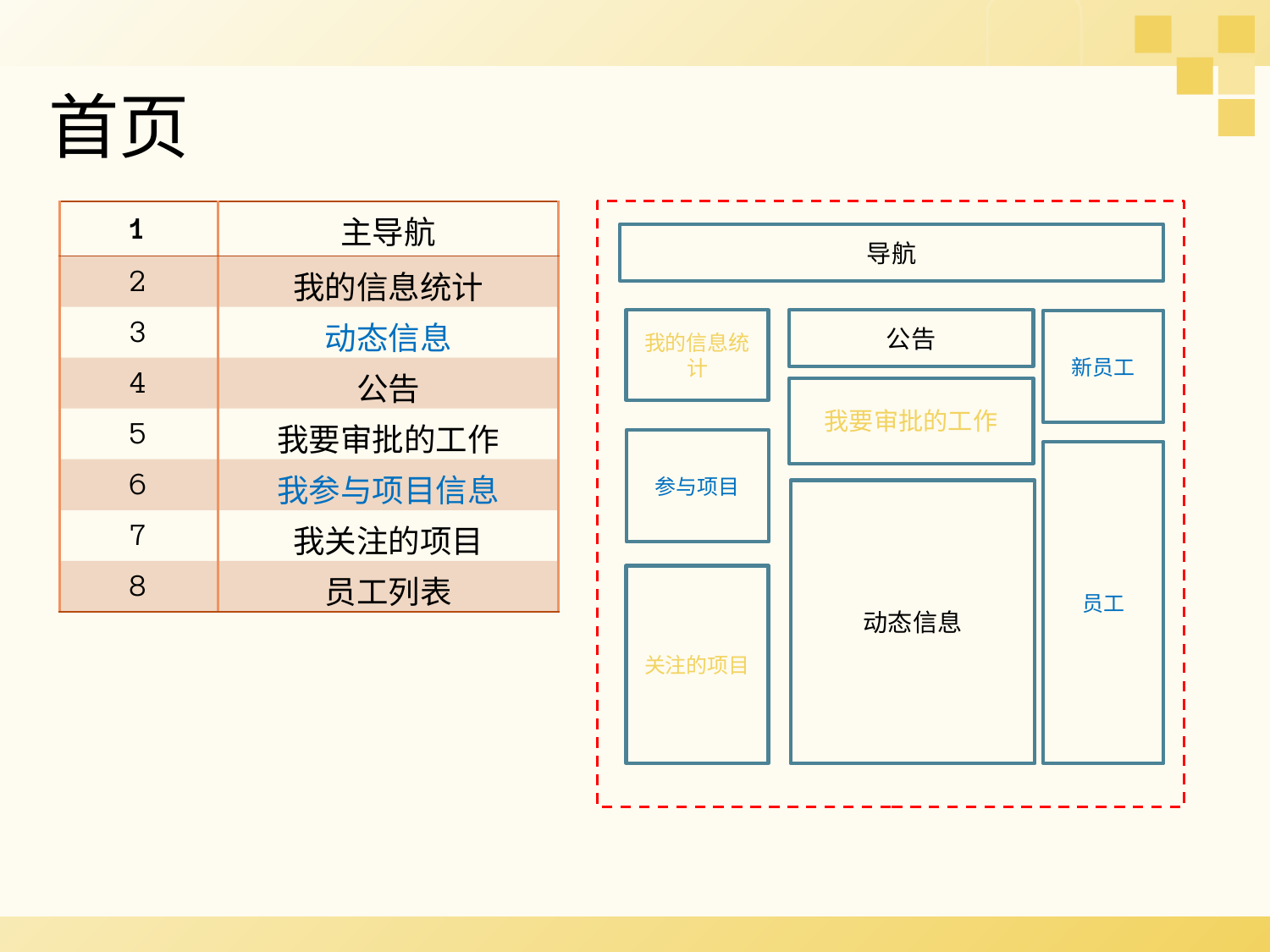

#
首页
| 1 | 主导航 |
| --- | --- |
| 2 | 我的信息统计 |
| 3 | 动态信息 |
| 4 | 公告 |
| 5 | 我要审批的工作 |
| 6 | 我参与项目信息 |
| 7 | 我关注的项目 |
| 8 | 员工列表 |

导航
我的信息统计
公告
新员工
我要审批的工作
参与项目
员工
动态信息
关注的项目